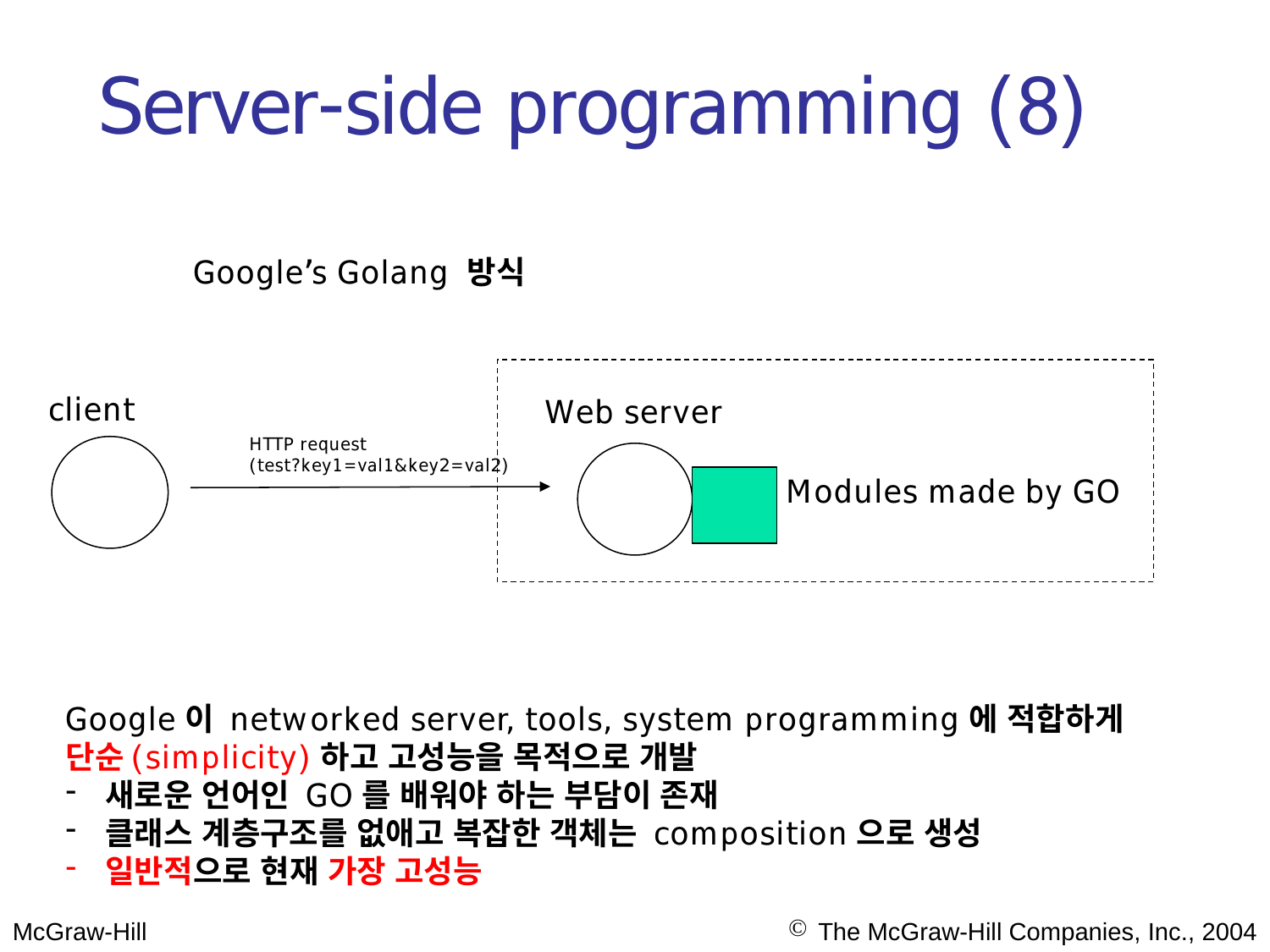

# Server-side programming (8)
Google’s Golang 방식

client
Web server
HTTP request
(test?key1=val1&key2=val2)

Modules made by GO

Google이 networked server, tools, system programming에 적합하게
단순(simplicity)하고 고성능을 목적으로 개발
새로운 언어인 GO를 배워야 하는 부담이 존재
클래스 계층구조를 없애고 복잡한 객체는 composition으로 생성
일반적으로 현재 가장 고성능